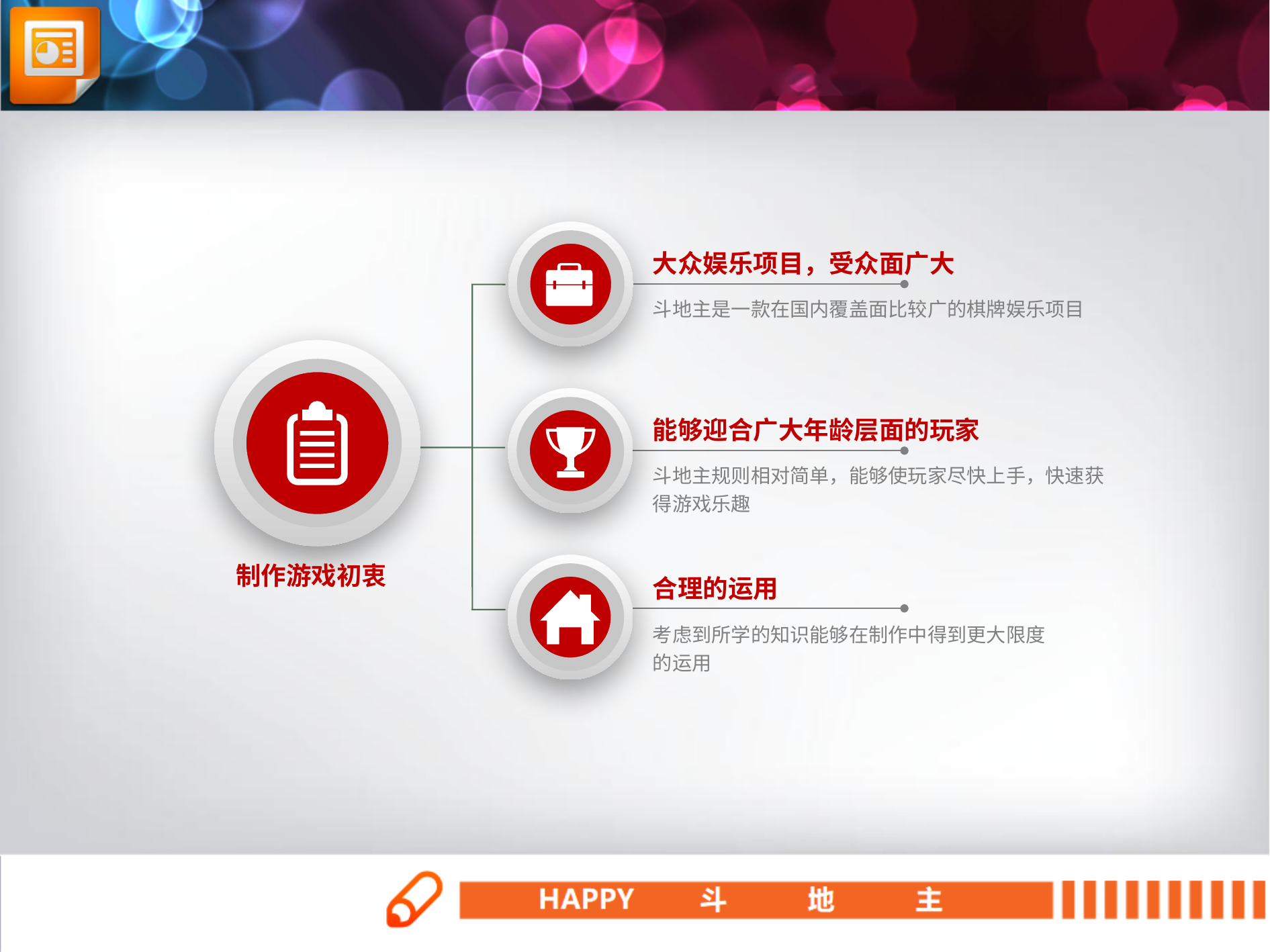

大众娱乐项目，受众面广大

斗地主是一款在国内覆盖面比较广的棋牌娱乐项目

能够迎合广大年龄层面的玩家

斗地主规则相对简单，能够使玩家尽快上手，快速获得游戏乐趣

制作游戏初衷
合理的运用

考虑到所学的知识能够在制作中得到更大限度
的运用